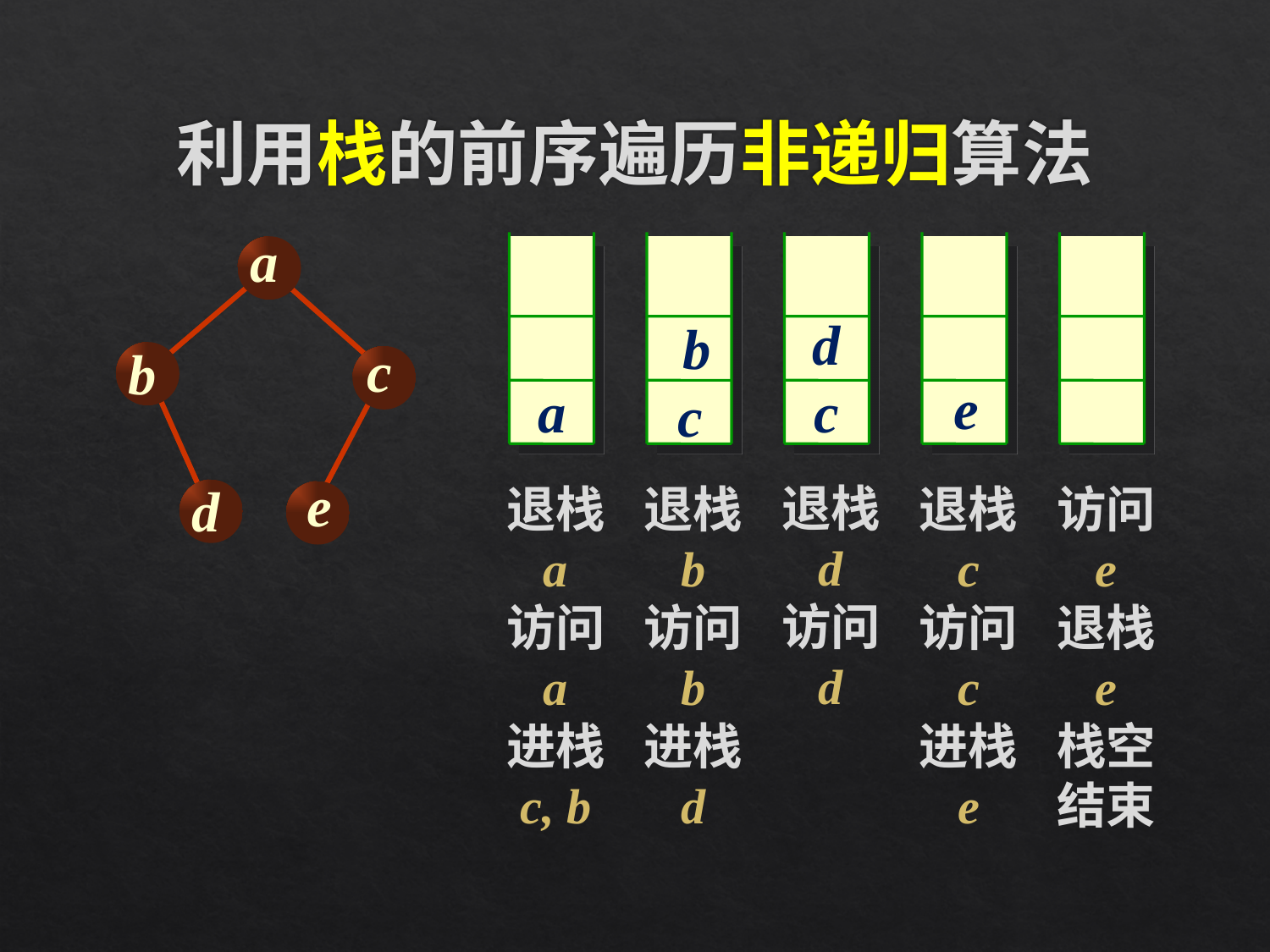

# 利用栈的前序遍历非递归算法
a

c
b

e
d

d
c
 b
c

e
a

退栈
b
访问
b
进栈
d
退栈
a
访问
a
进栈
c, b
退栈
d
访问
d
退栈
c
访问
c
进栈
e
访问
e
退栈
e
栈空
结束